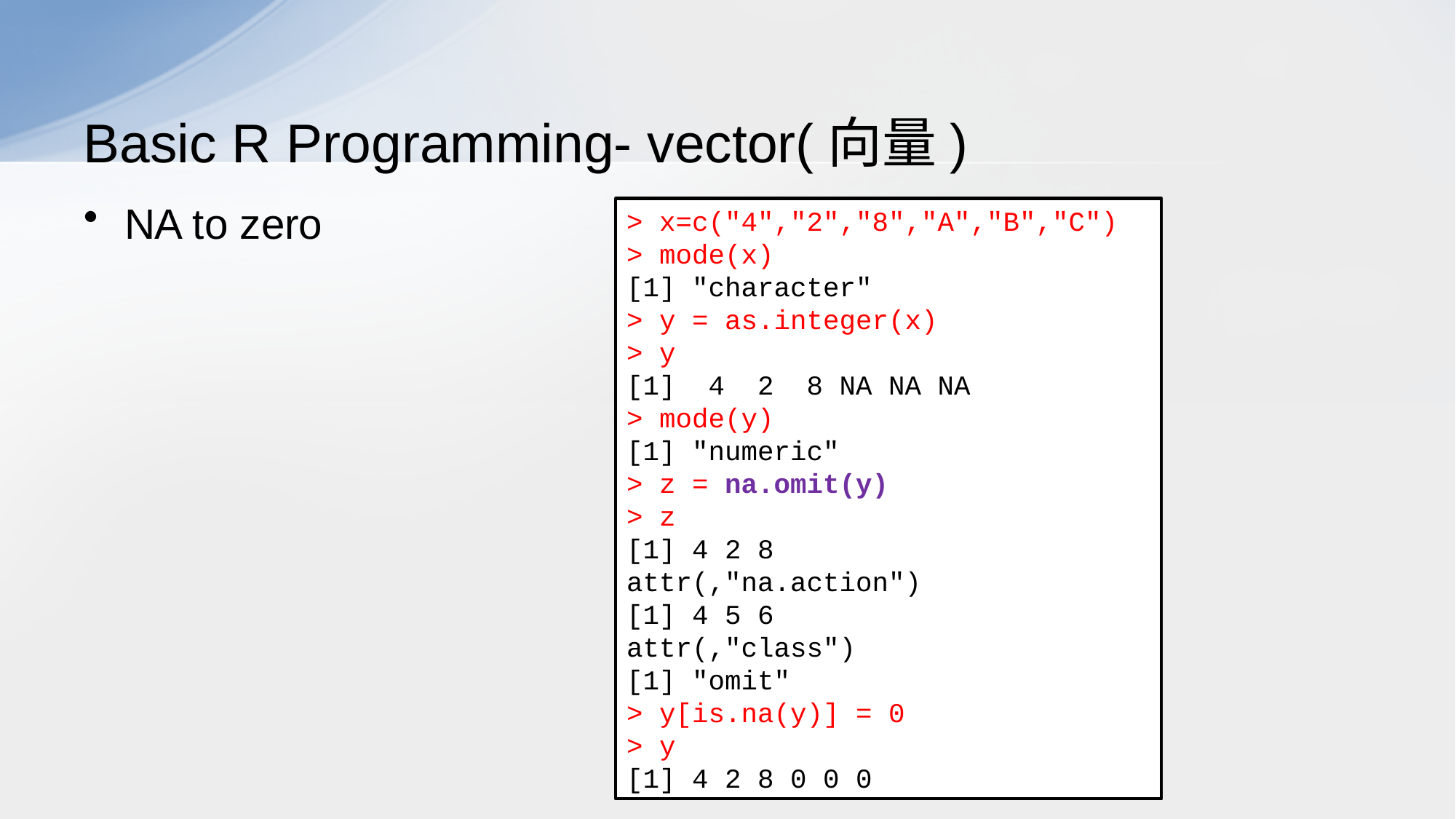

# Basic R Programming- vector(向量)
NA to zero
> x=c("4","2","8","A","B","C")
> mode(x)
[1] "character"
> y = as.integer(x)
> y
[1]  4  2  8 NA NA NA
> mode(y)
[1] "numeric"
> z = na.omit(y)
> z
[1] 4 2 8
attr(,"na.action")
[1] 4 5 6
attr(,"class")
[1] "omit"
> y[is.na(y)] = 0
> y
[1] 4 2 8 0 0 0
57